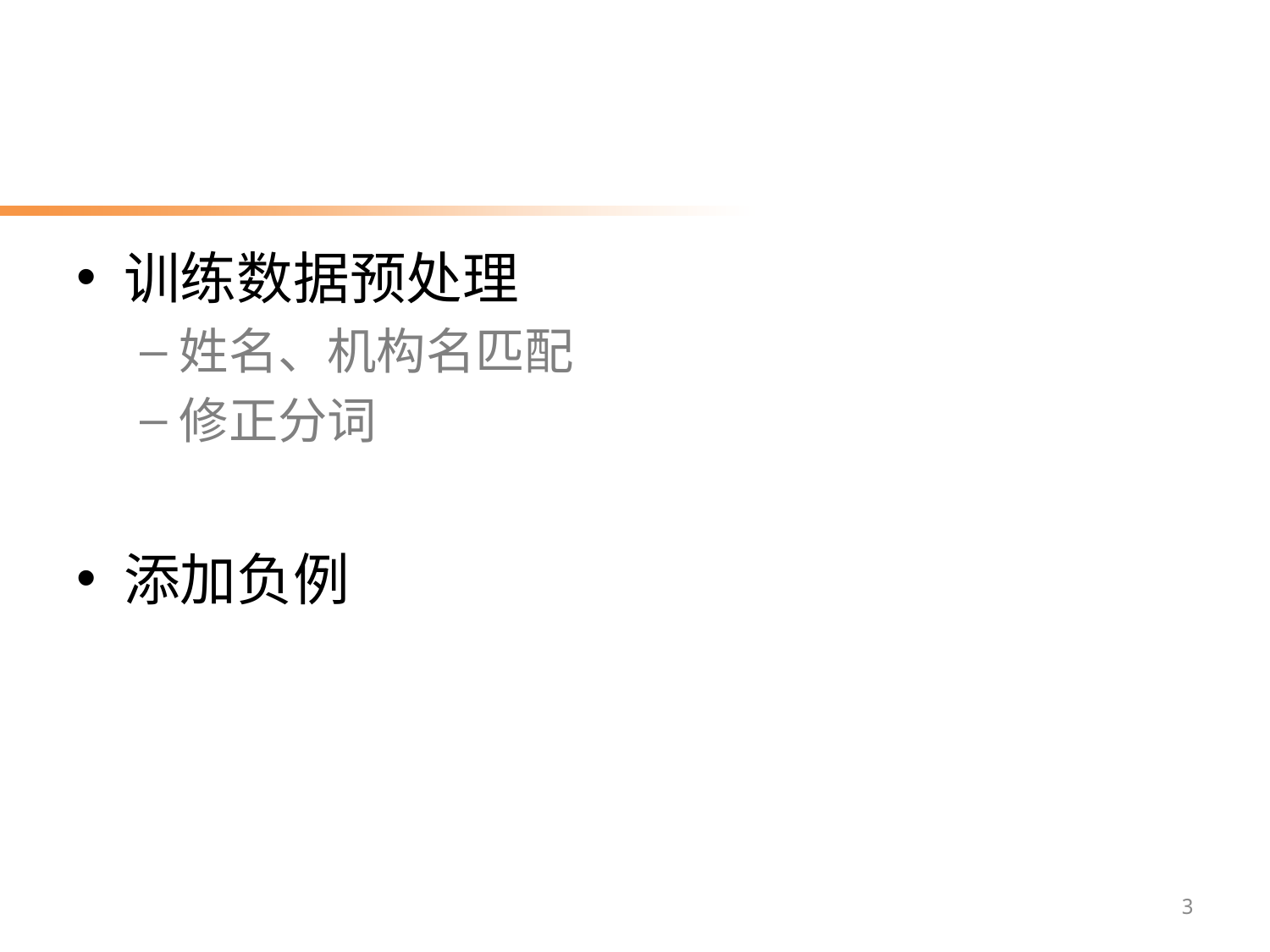

# 数据预处理
训练数据预处理
姓名、机构名匹配
修正分词

添加负例
3